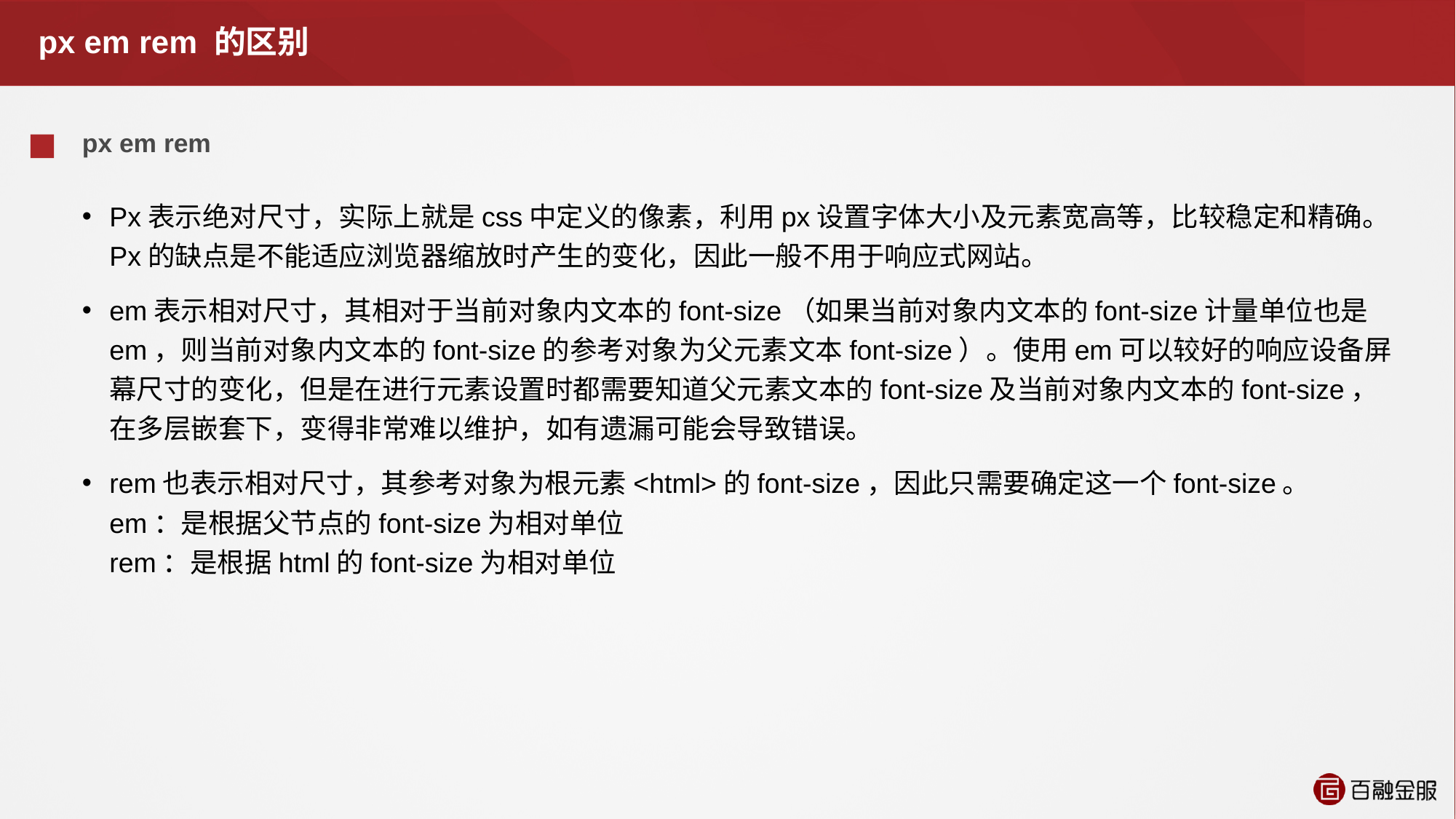

# px em rem 的区别
px em rem

Px表示绝对尺寸，实际上就是css中定义的像素，利用px设置字体大小及元素宽高等，比较稳定和精确。Px的缺点是不能适应浏览器缩放时产生的变化，因此一般不用于响应式网站。
em表示相对尺寸，其相对于当前对象内文本的font-size（如果当前对象内文本的font-size计量单位也是em，则当前对象内文本的font-size的参考对象为父元素文本font-size）。使用em可以较好的响应设备屏幕尺寸的变化，但是在进行元素设置时都需要知道父元素文本的font-size及当前对象内文本的font-size，在多层嵌套下，变得非常难以维护，如有遗漏可能会导致错误。
rem也表示相对尺寸，其参考对象为根元素<html>的font-size，因此只需要确定这一个font-size。
em：是根据父节点的font-size为相对单位
rem：是根据html的font-size为相对单位